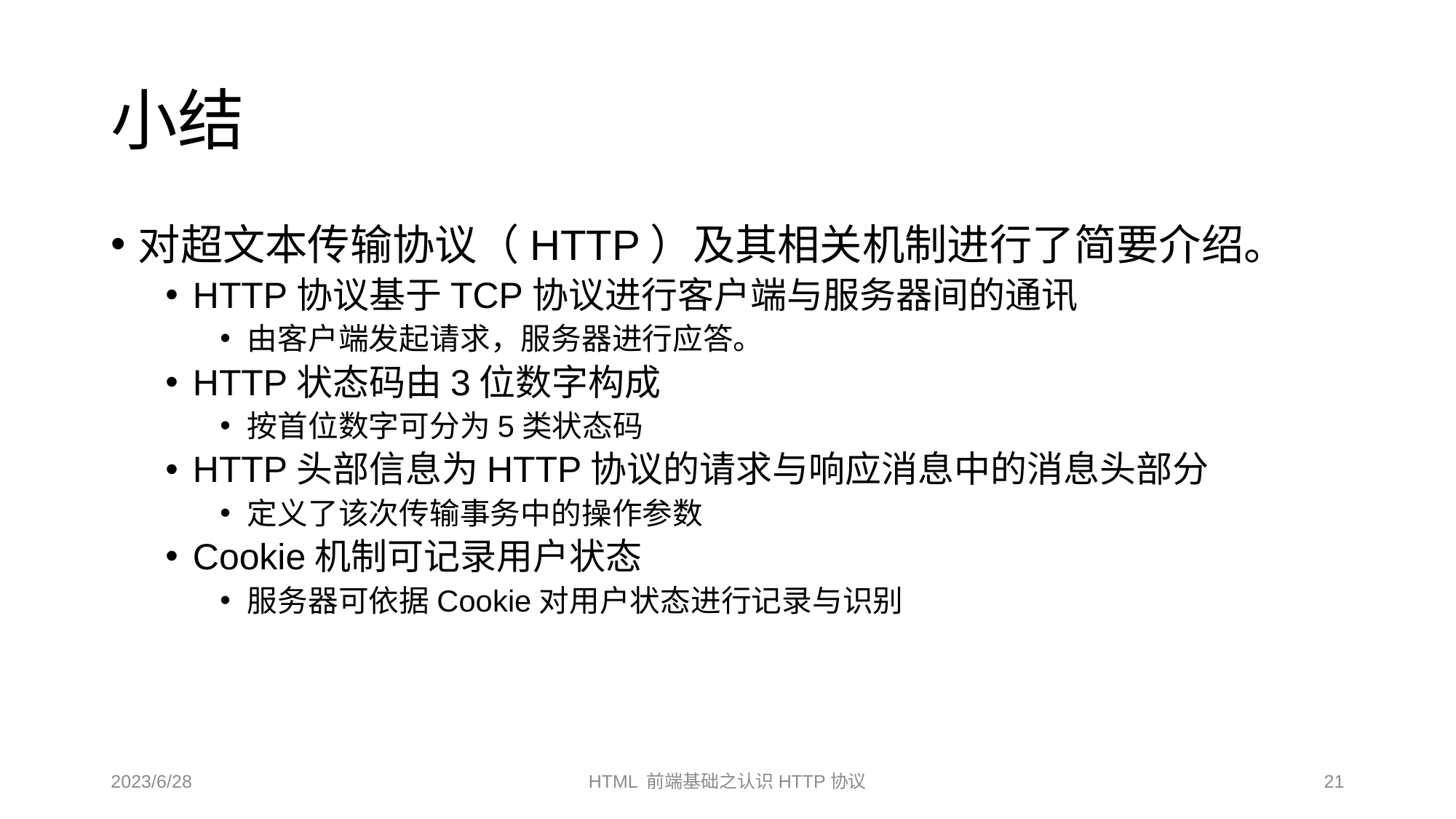

# 小结
对超文本传输协议（HTTP）及其相关机制进行了简要介绍。
HTTP协议基于TCP协议进行客户端与服务器间的通讯
由客户端发起请求，服务器进行应答。
HTTP状态码由3位数字构成
按首位数字可分为5类状态码
HTTP头部信息为HTTP协议的请求与响应消息中的消息头部分
定义了该次传输事务中的操作参数
Cookie机制可记录用户状态
服务器可依据Cookie对用户状态进行记录与识别

2023/6/28
HTML 前端基础之认识HTTP协议
21